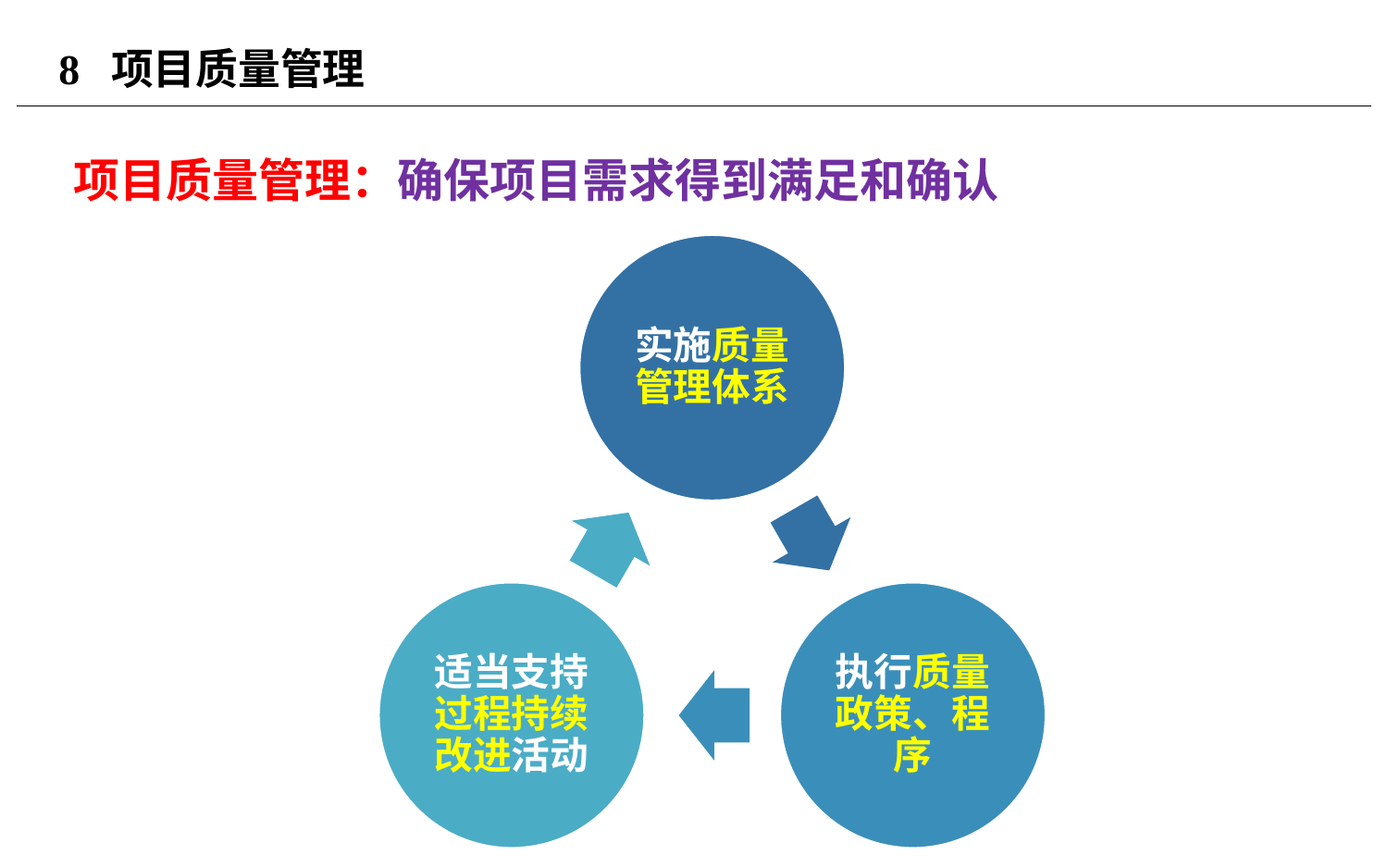

# 8  项目质量管理
项目质量管理：确保项目需求得到满足和确认

实施质量管理体系

执行质量政策、程序

适当支持过程持续改进活动